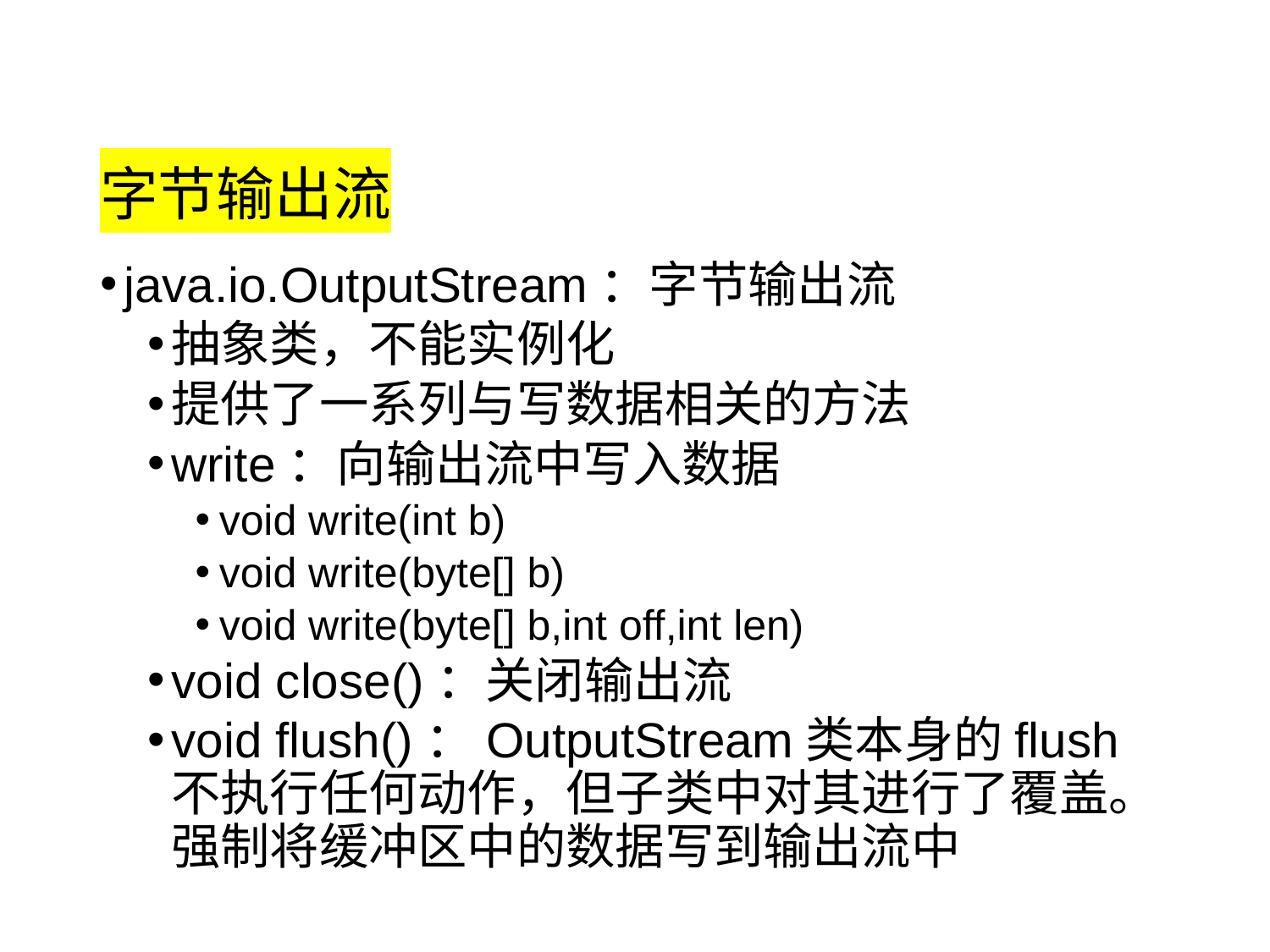

# 字节输出流
java.io.OutputStream：字节输出流
抽象类，不能实例化
提供了一系列与写数据相关的方法
write：向输出流中写入数据
void write(int b)
void write(byte[] b)
void write(byte[] b,int off,int len)
void close()：关闭输出流
void flush()：OutputStream类本身的flush不执行任何动作，但子类中对其进行了覆盖。强制将缓冲区中的数据写到输出流中